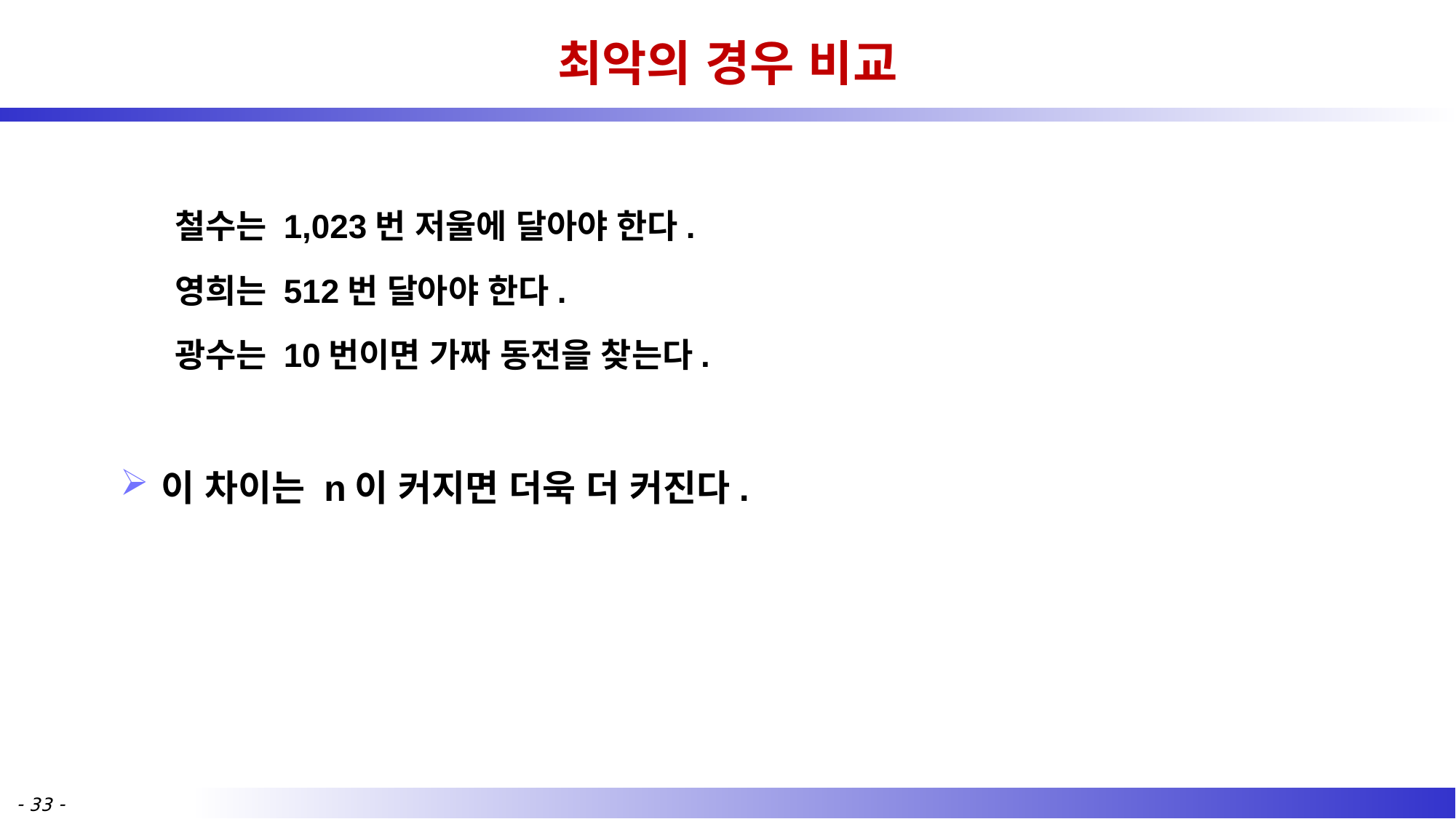

# 최악의 경우 비교

철수는 1,023번 저울에 달아야 한다.
영희는 512번 달아야 한다.
광수는 10번이면 가짜 동전을 찾는다.

이 차이는 n이 커지면 더욱 더 커진다.
- 33 -